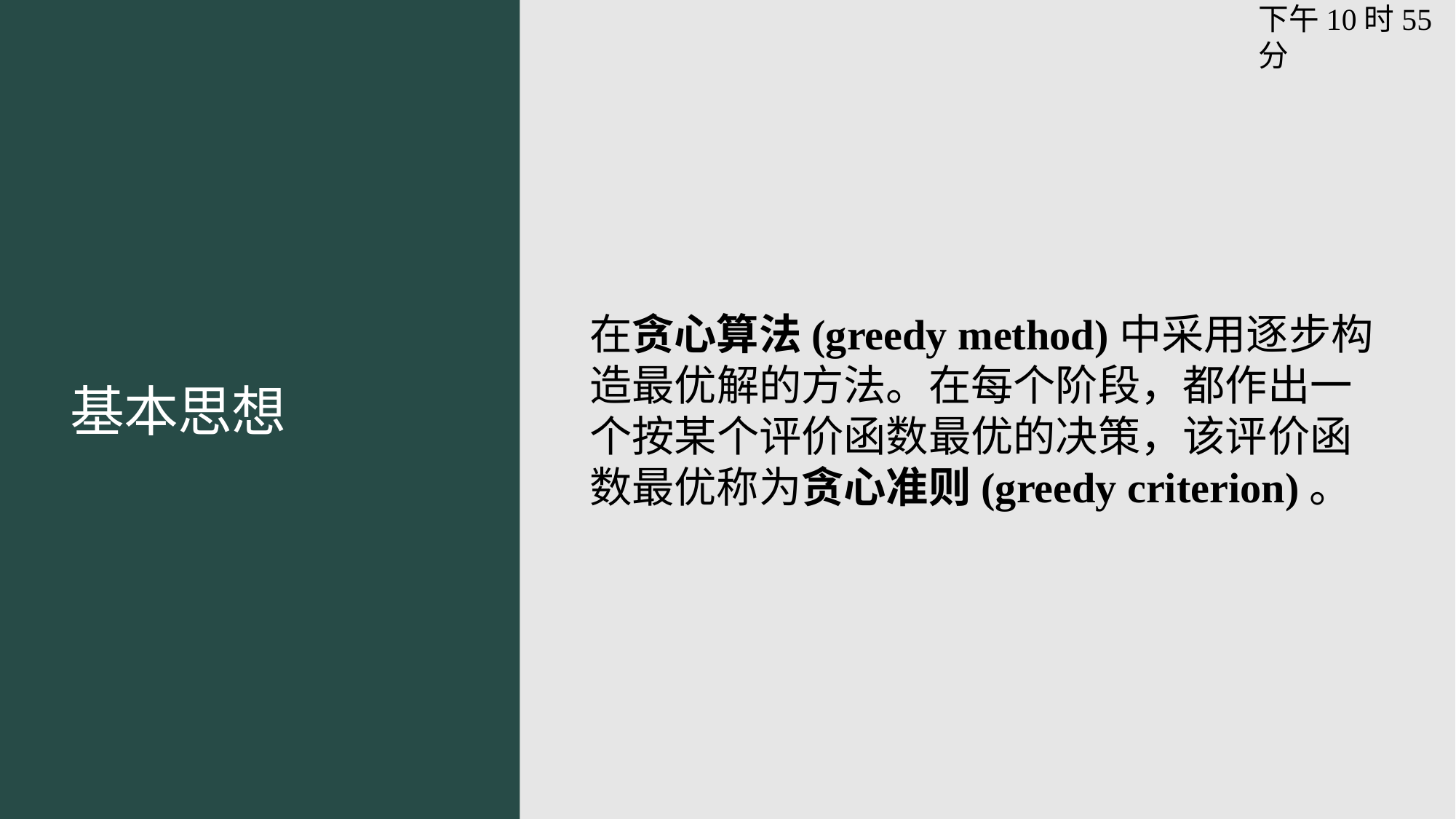

在贪心算法(greedy method)中采用逐步构造最优解的方法。在每个阶段，都作出一个按某个评价函数最优的决策，该评价函数最优称为贪心准则(greedy criterion)。
# 基本思想